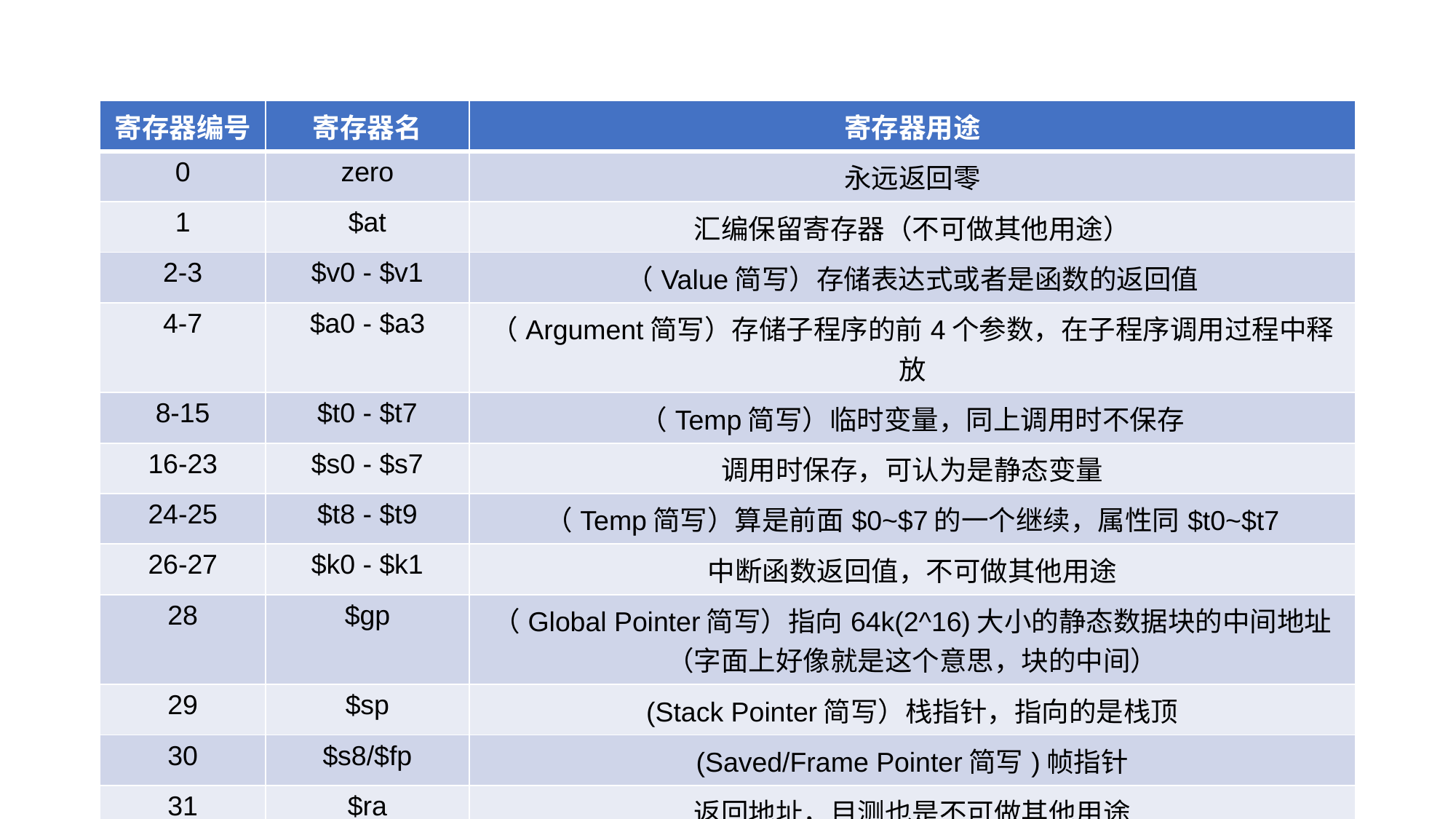

| 寄存器编号 | 寄存器名 | 寄存器用途 |
| --- | --- | --- |
| 0 | zero | 永远返回零 |
| 1 | $at | 汇编保留寄存器（不可做其他用途） |
| 2-3 | $v0 - $v1 | （Value简写）存储表达式或者是函数的返回值 |
| 4-7 | $a0 - $a3 | （Argument简写）存储子程序的前4个参数，在子程序调用过程中释放 |
| 8-15 | $t0 - $t7 | （Temp简写）临时变量，同上调用时不保存 |
| 16-23 | $s0 - $s7 | 调用时保存，可认为是静态变量 |
| 24-25 | $t8 - $t9 | （Temp简写）算是前面$0~$7的一个继续，属性同$t0~$t7 |
| 26-27 | $k0 - $k1 | 中断函数返回值，不可做其他用途 |
| 28 | $gp | （Global Pointer简写）指向64k(2^16)大小的静态数据块的中间地址（字面上好像就是这个意思，块的中间） |
| 29 | $sp | (Stack Pointer简写）栈指针，指向的是栈顶 |
| 30 | $s8/$fp | (Saved/Frame Pointer简写)帧指针 |
| 31 | $ra | 返回地址，目测也是不可做其他用途 |